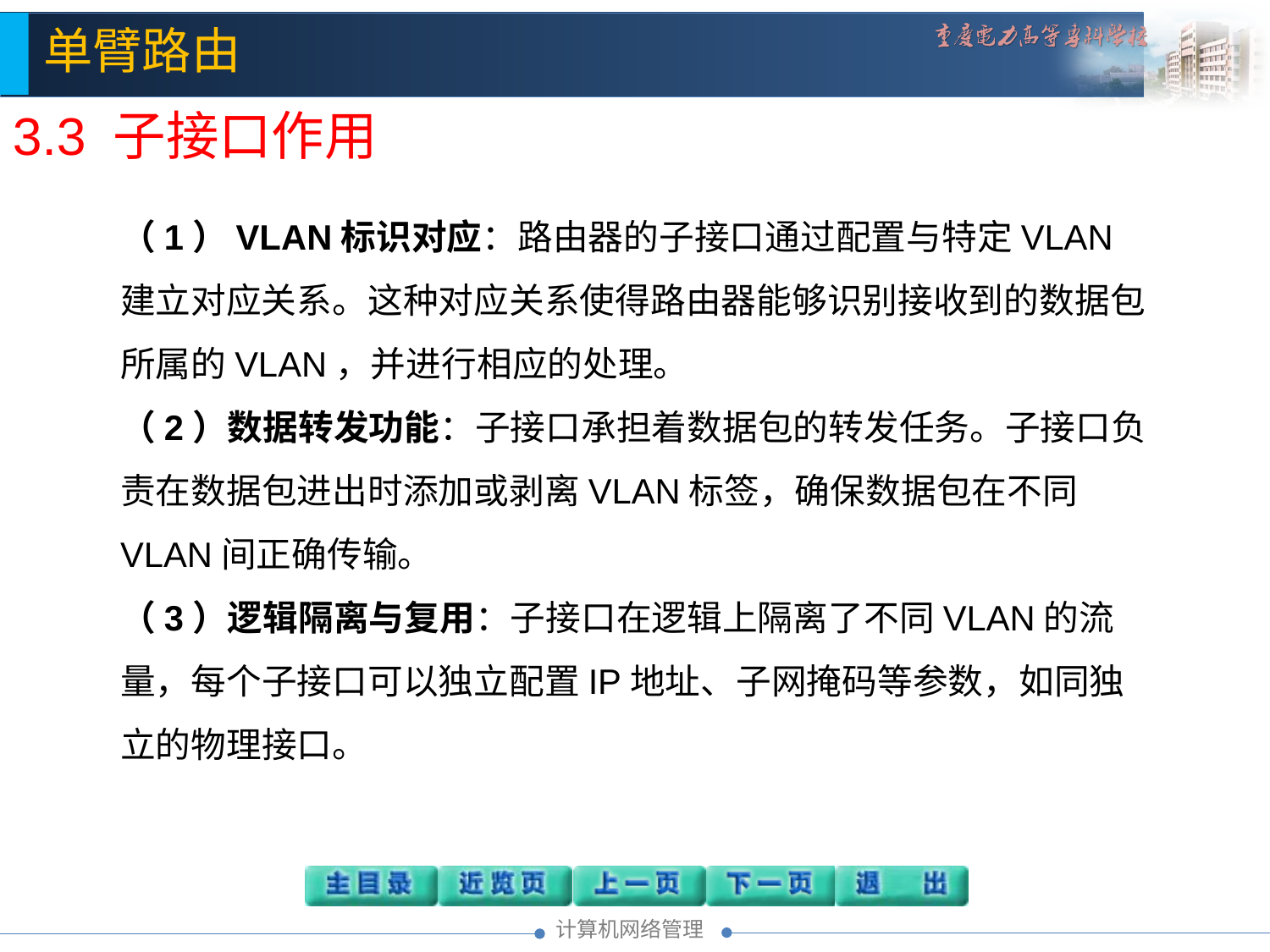

3.3 子接口作用
（1）VLAN标识对应：路由器的子接口通过配置与特定VLAN 建立对应关系。这种对应关系使得路由器能够识别接收到的数据包所属的VLAN，并进行相应的处理。
（2）数据转发功能：子接口承担着数据包的转发任务。子接口负责在数据包进出时添加或剥离VLAN标签，确保数据包在不同VLAN间正确传输。
（3）逻辑隔离与复用：子接口在逻辑上隔离了不同VLAN的流量，每个子接口可以独立配置IP地址、子网掩码等参数，如同独立的物理接口。